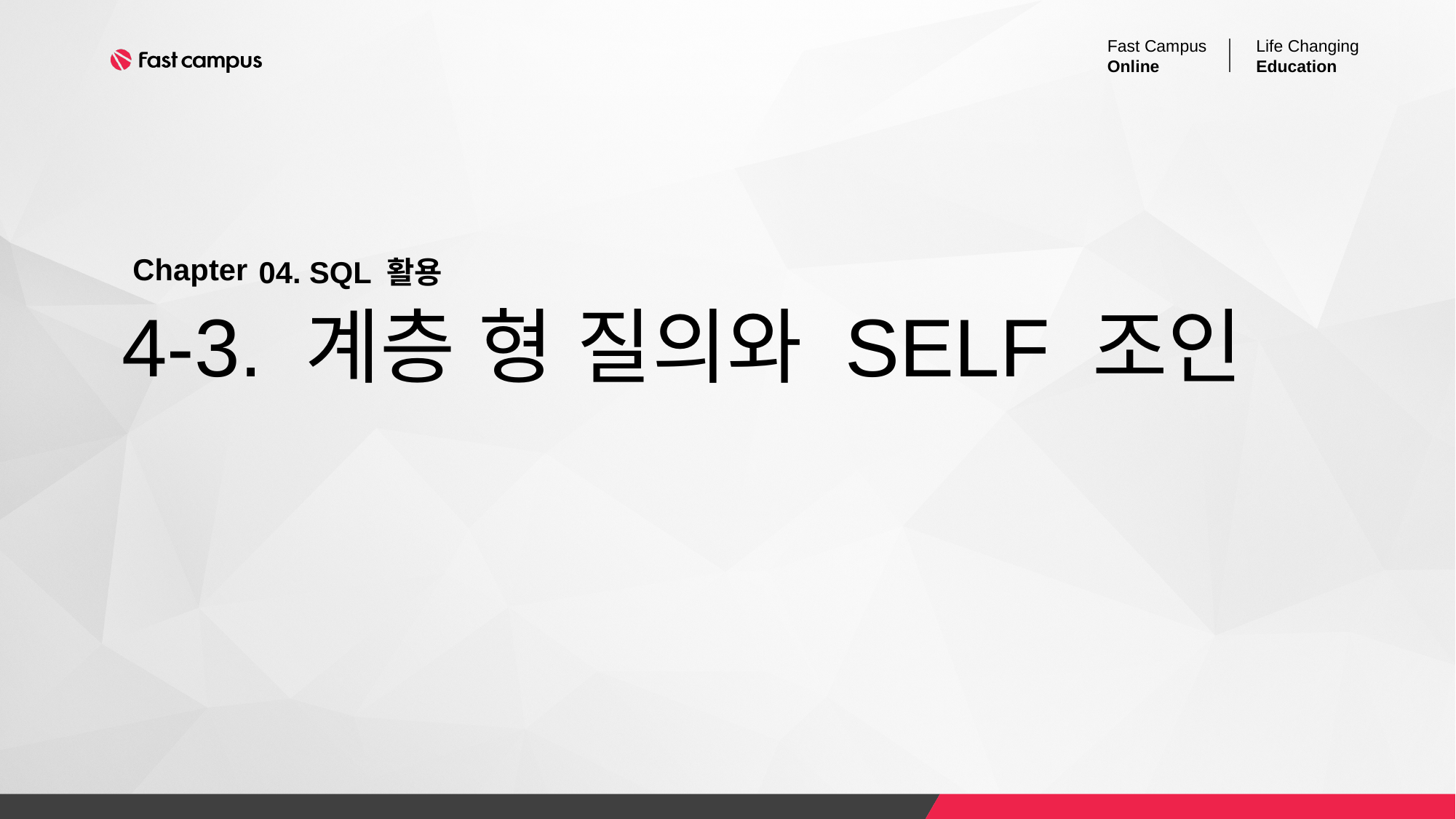

04. SQL 활용
# 4-3. 계층 형 질의와 SELF 조인